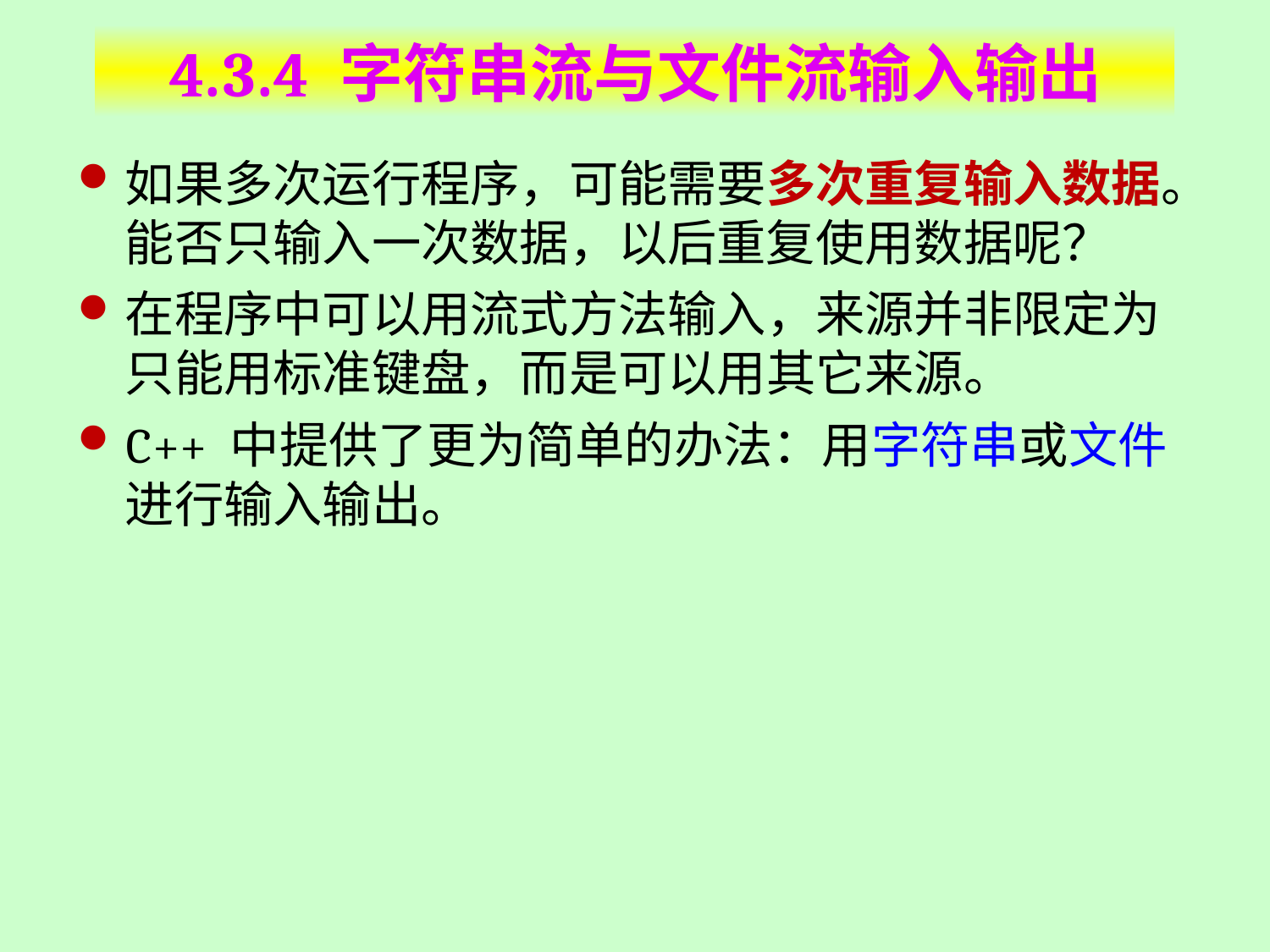

# 4.3.4 字符串流与文件流输入输出
如果多次运行程序，可能需要多次重复输入数据。能否只输入一次数据，以后重复使用数据呢？
在程序中可以用流式方法输入，来源并非限定为只能用标准键盘，而是可以用其它来源。
C++ 中提供了更为简单的办法：用字符串或文件进行输入输出。
70